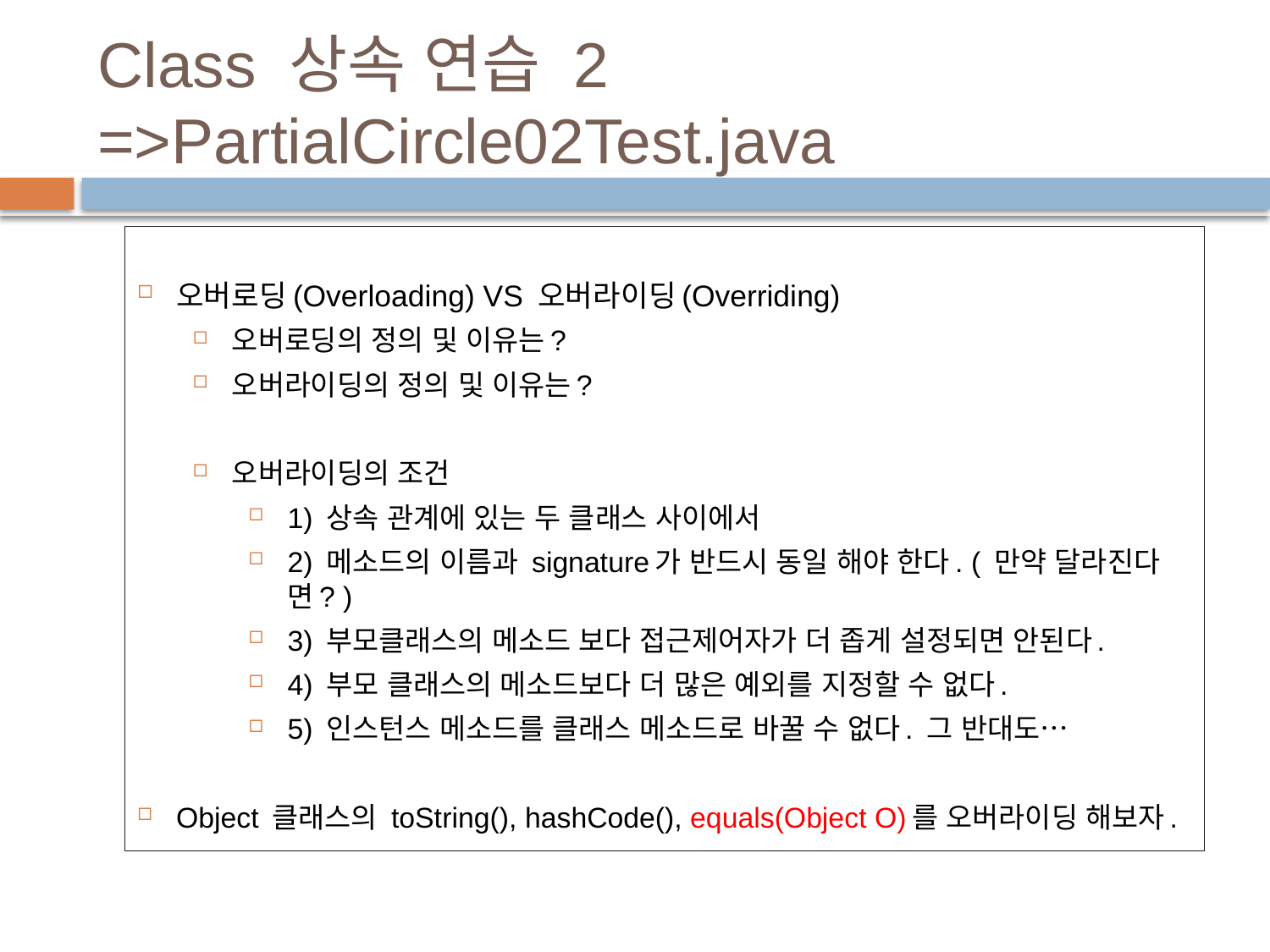

# Class 상속 연습 2 =>PartialCircle02Test.java

오버로딩(Overloading) VS 오버라이딩(Overriding)
오버로딩의 정의 및 이유는?
오버라이딩의 정의 및 이유는?

오버라이딩의 조건
1) 상속 관계에 있는 두 클래스 사이에서
2) 메소드의 이름과 signature가 반드시 동일 해야 한다. ( 만약 달라진다면? )
3) 부모클래스의 메소드 보다 접근제어자가 더 좁게 설정되면 안된다.
4) 부모 클래스의 메소드보다 더 많은 예외를 지정할 수 없다.
5) 인스턴스 메소드를 클래스 메소드로 바꿀 수 없다. 그 반대도…

Object 클래스의 toString(), hashCode(), equals(Object O)를 오버라이딩 해보자.